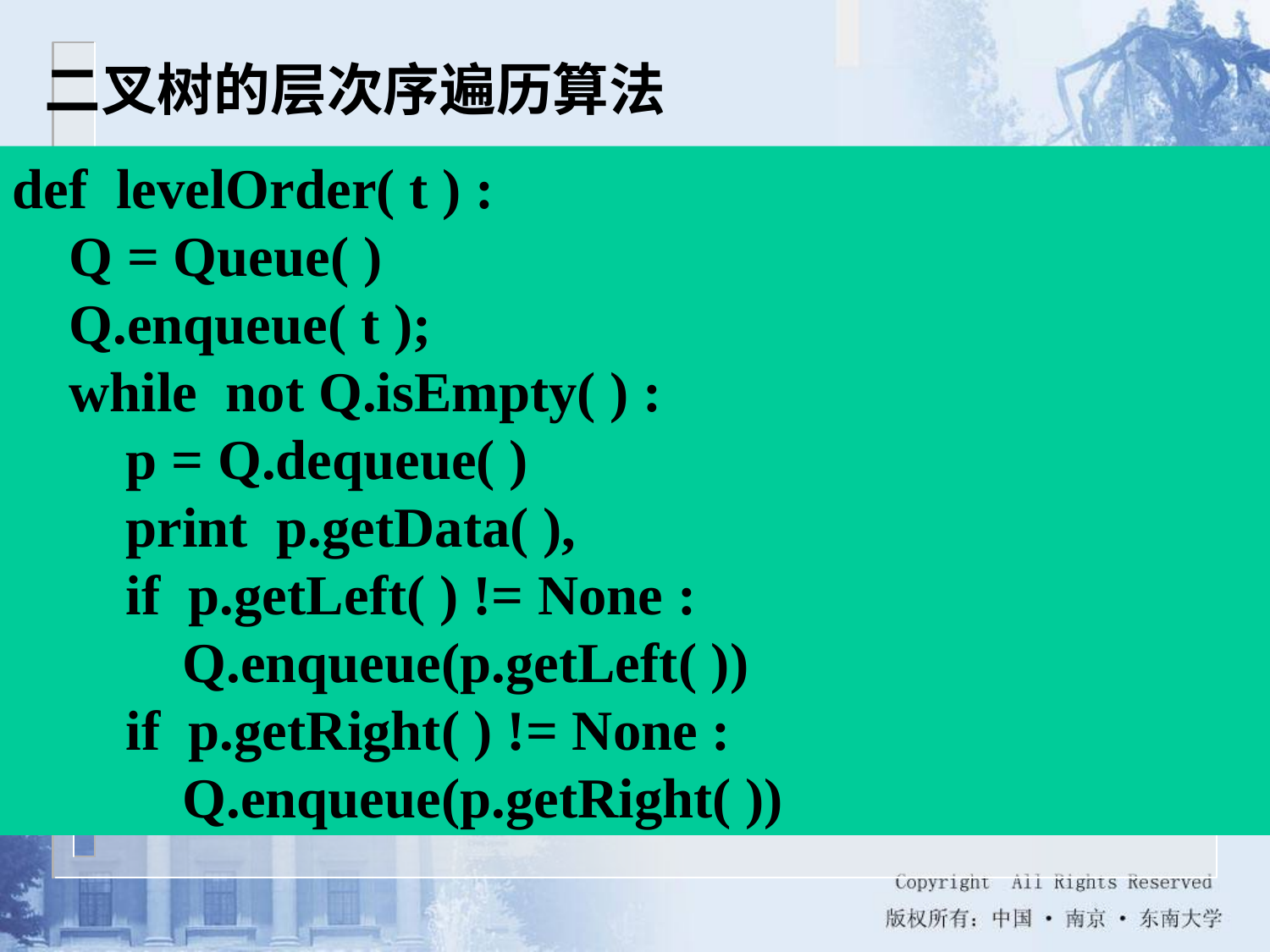

二叉树的层次序遍历算法
def  levelOrder( t ) :
    Q = Queue( )
    Q.enqueue( t );
    while  not Q.isEmpty( ) :
        p = Q.dequeue( )
        print  p.getData( ),
        if  p.getLeft( ) != None :
            Q.enqueue(p.getLeft( ))
        if  p.getRight( ) != None :
            Q.enqueue(p.getRight( ))